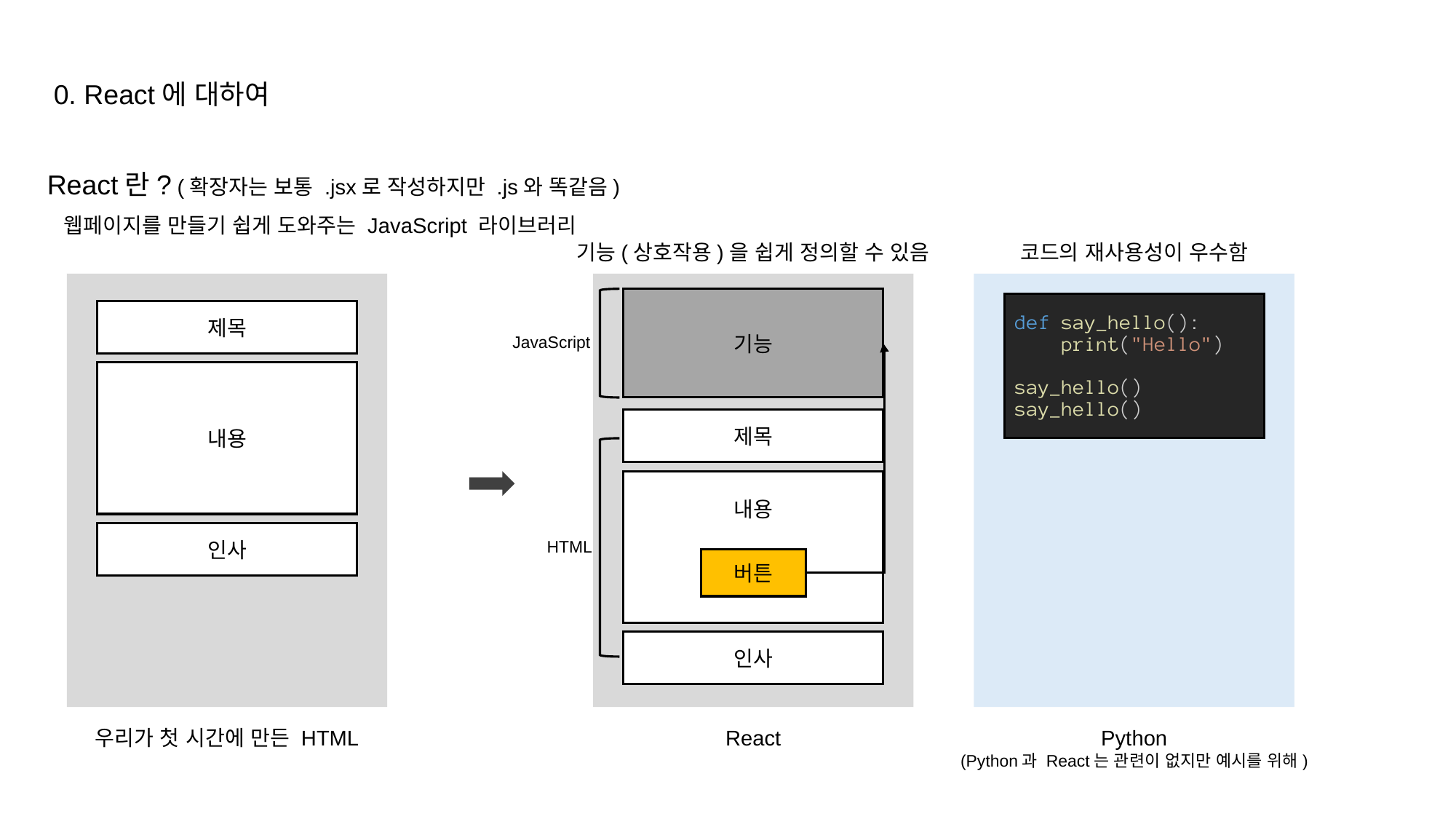

0. React에 대하여
React란? (확장자는 보통 .jsx로 작성하지만 .js와 똑같음)
웹페이지를 만들기 쉽게 도와주는 JavaScript 라이브러리
기능(상호작용)을 쉽게 정의할 수 있음
코드의 재사용성이 우수함

기능
def say_hello():
    print("Hello")
say_hello()
say_hello()
제목
JavaScript
내용
제목

내용

인사
HTML
버튼
인사
우리가 첫 시간에 만든 HTML
React
Python
(Python과 React는 관련이 없지만 예시를 위해)